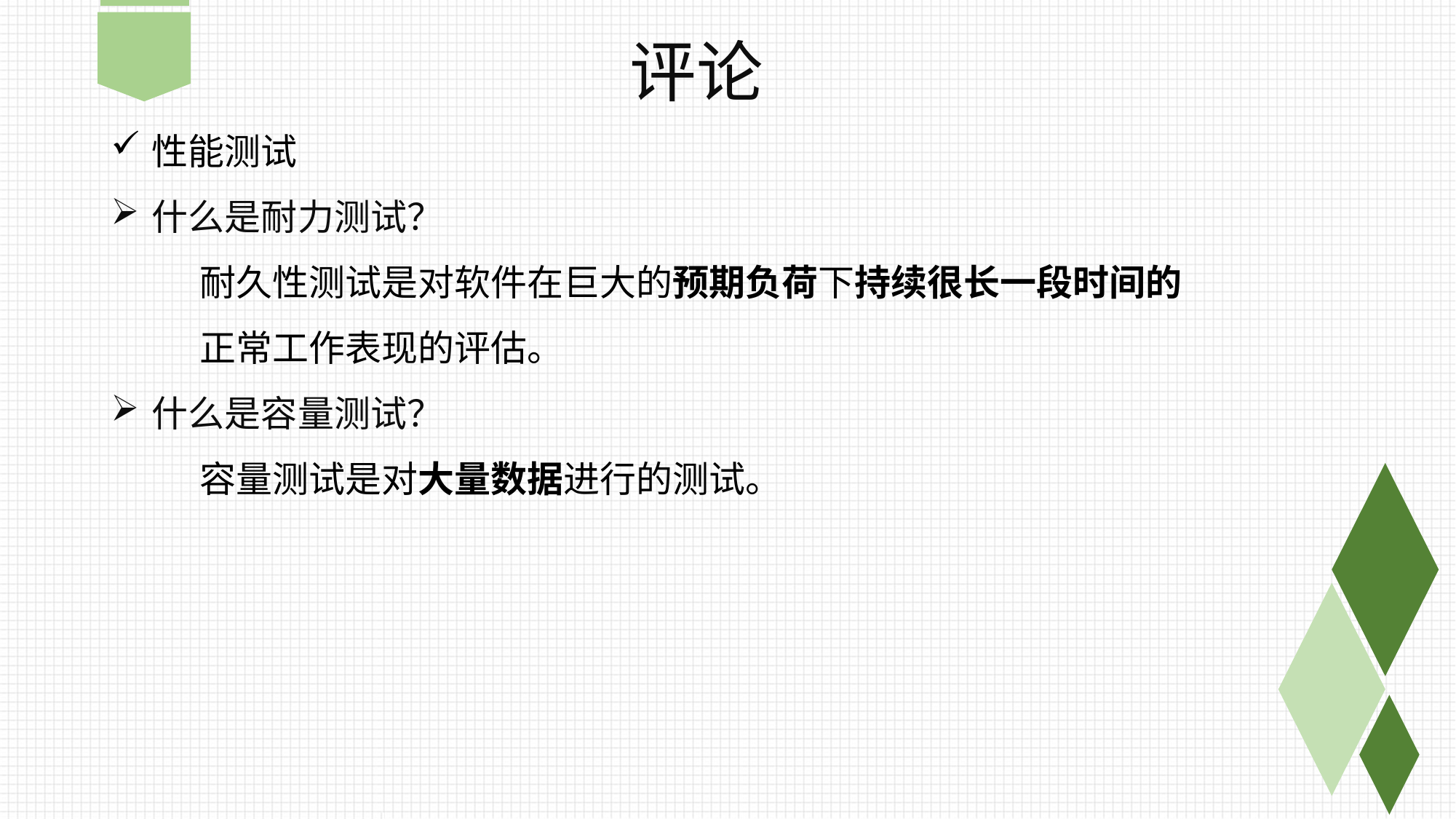

评论
性能测试
什么是耐力测试？
耐久性测试是对软件在巨大的预期负荷下持续很长一段时间的正常工作表现的评估。
什么是容量测试？
容量测试是对大量数据进行的测试。

10